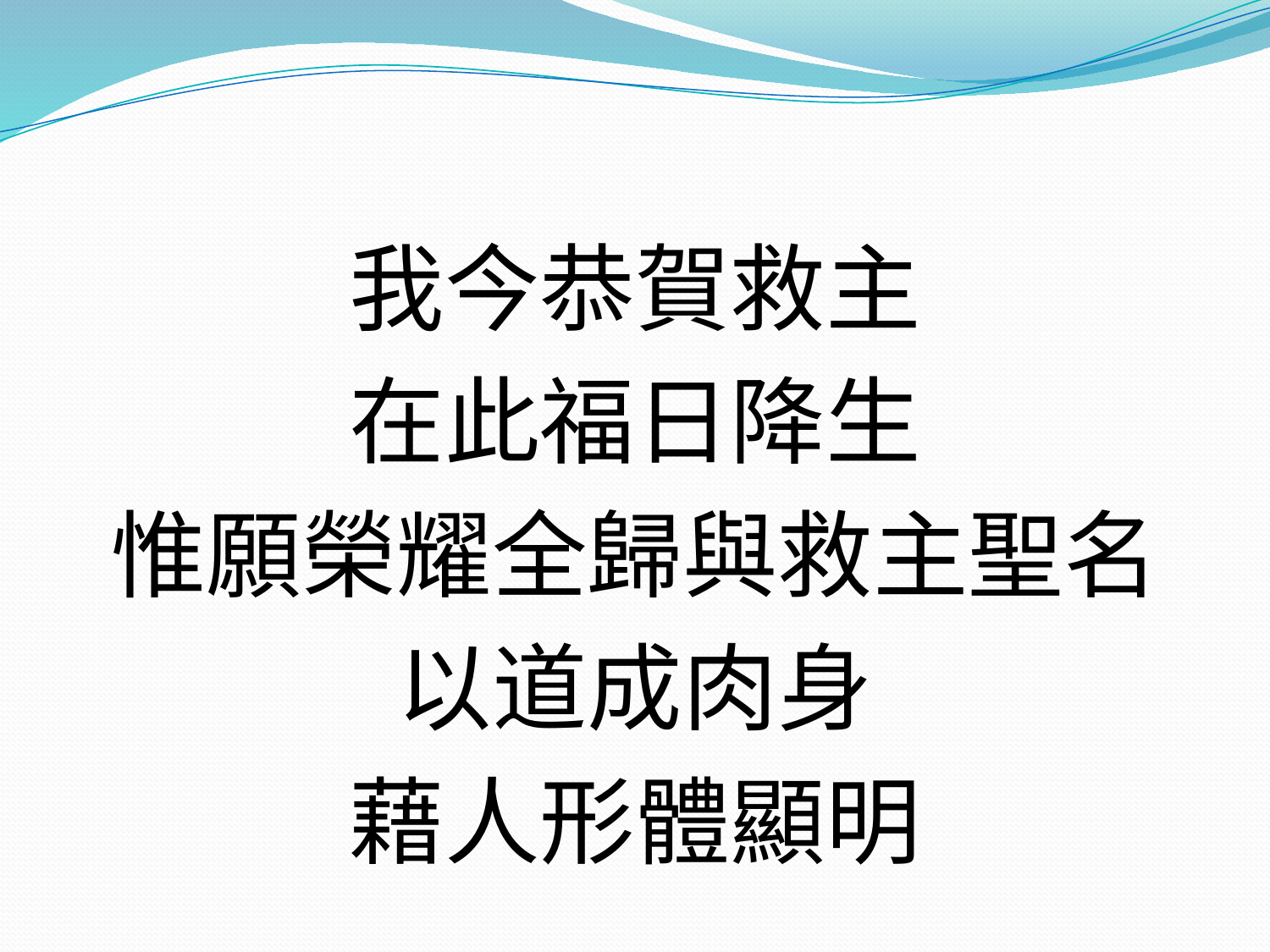

#
我今恭賀救主
在此福日降生
惟願榮耀全歸與救主聖名
以道成肉身
藉人形體顯明